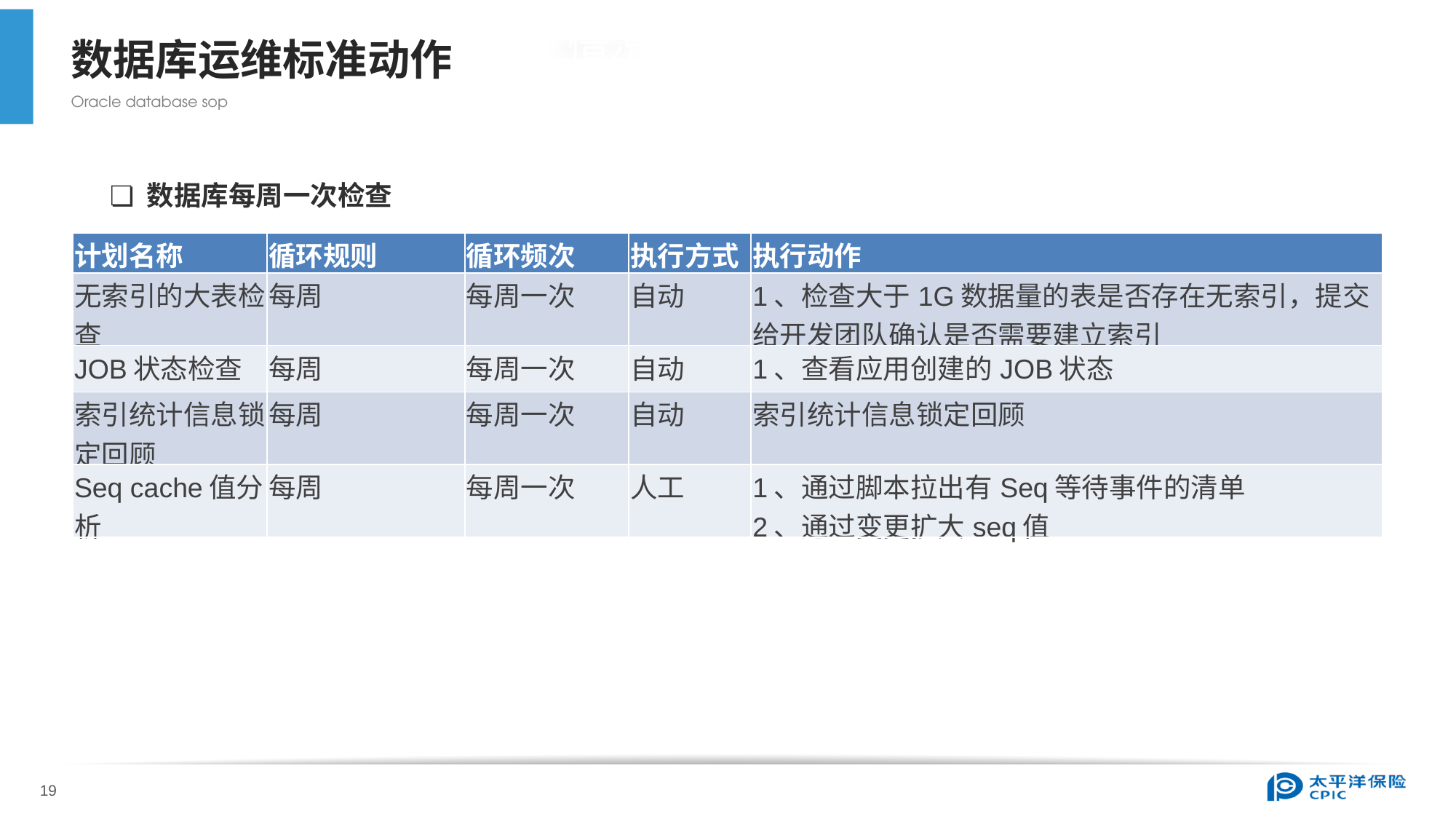

数据库运维标准动作
Oracle database sop
情况
❏ 数据库每周一次检查
| 计划名称 | 循环规则 | 循环频次 | 执行方式 | 执行动作 |
| --- | --- | --- | --- | --- |
| 无索引的大表检查 | 每周 | 每周一次 | 自动 | 1、检查大于1G数据量的表是否存在无索引，提交给开发团队确认是否需要建立索引 |
| JOB状态检查 | 每周 | 每周一次 | 自动 | 1、查看应用创建的JOB状态 |
| 索引统计信息锁定回顾 | 每周 | 每周一次 | 自动 | 索引统计信息锁定回顾 |
| Seq cache值分析 | 每周 | 每周一次 | 人工 | 1、通过脚本拉出有Seq等待事件的清单 2、通过变更扩大seq值 |